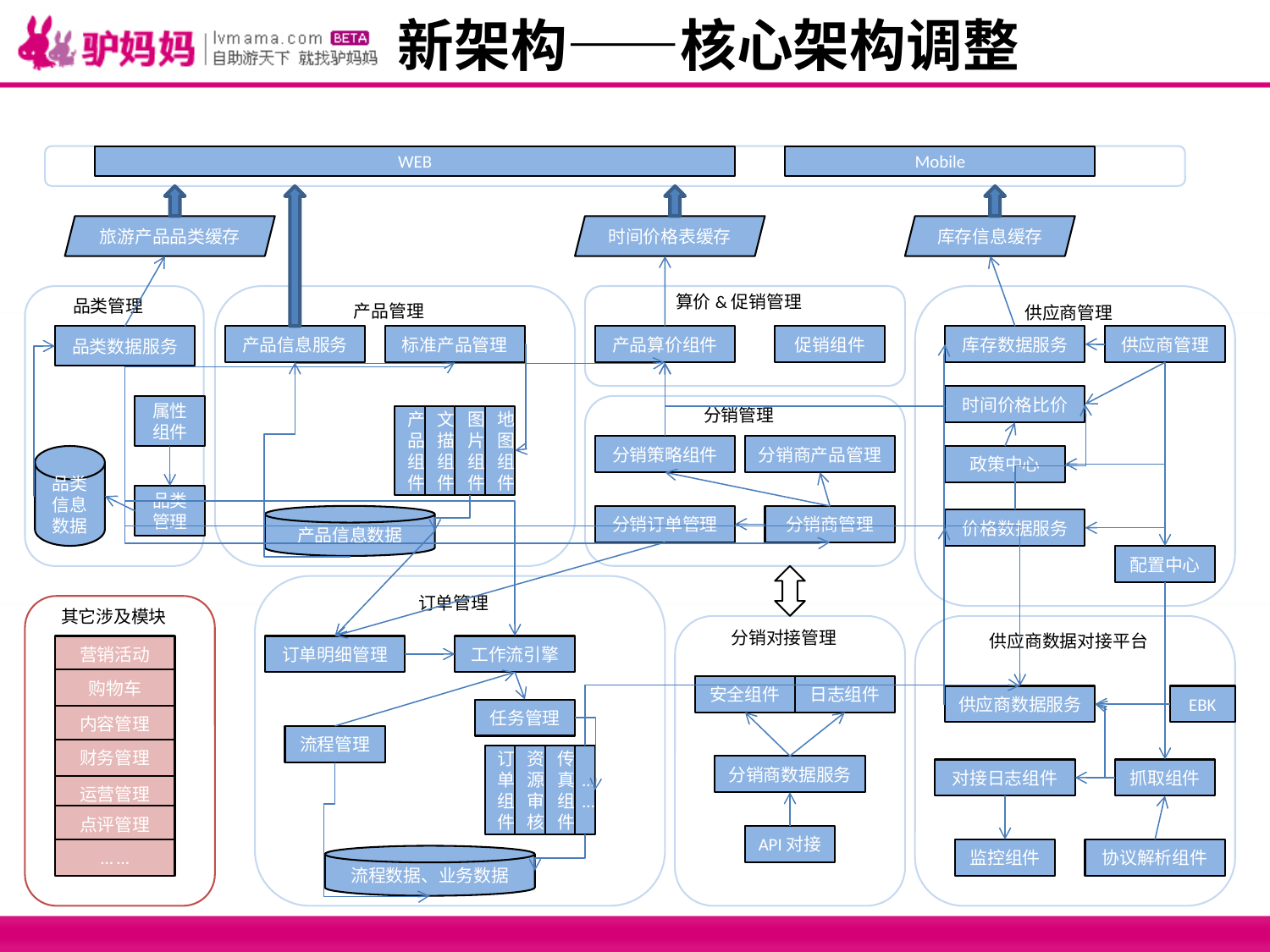

# 新架构——核心架构调整

WEB
Mobile

旅游产品品类缓存
时间价格表缓存
库存信息缓存
品类管理
产品管理
算价&促销管理
供应商管理
品类数据服务
产品信息服务
标准产品管理
产品算价组件
促销组件
库存数据服务
供应商管理
时间价格比价
属性组件
分销管理
产品组件
文描组件
图片组件
地图组件
分销策略组件
分销商产品管理
品类信息数据
政策中心
品类管理
产品信息数据
分销订单管理
分销商管理
价格数据服务
配置中心

订单管理
其它涉及模块
分销对接管理
供应商数据对接平台
营销活动
订单明细管理
工作流引擎
购物车
安全组件
日志组件
供应商数据服务
EBK
任务管理
内容管理
流程管理
财务管理
订单组件
资源审核
传真组件
…
…
分销商数据服务
对接日志组件
抓取组件
运营管理
点评管理
API对接
… …
监控组件
协议解析组件
流程数据、业务数据